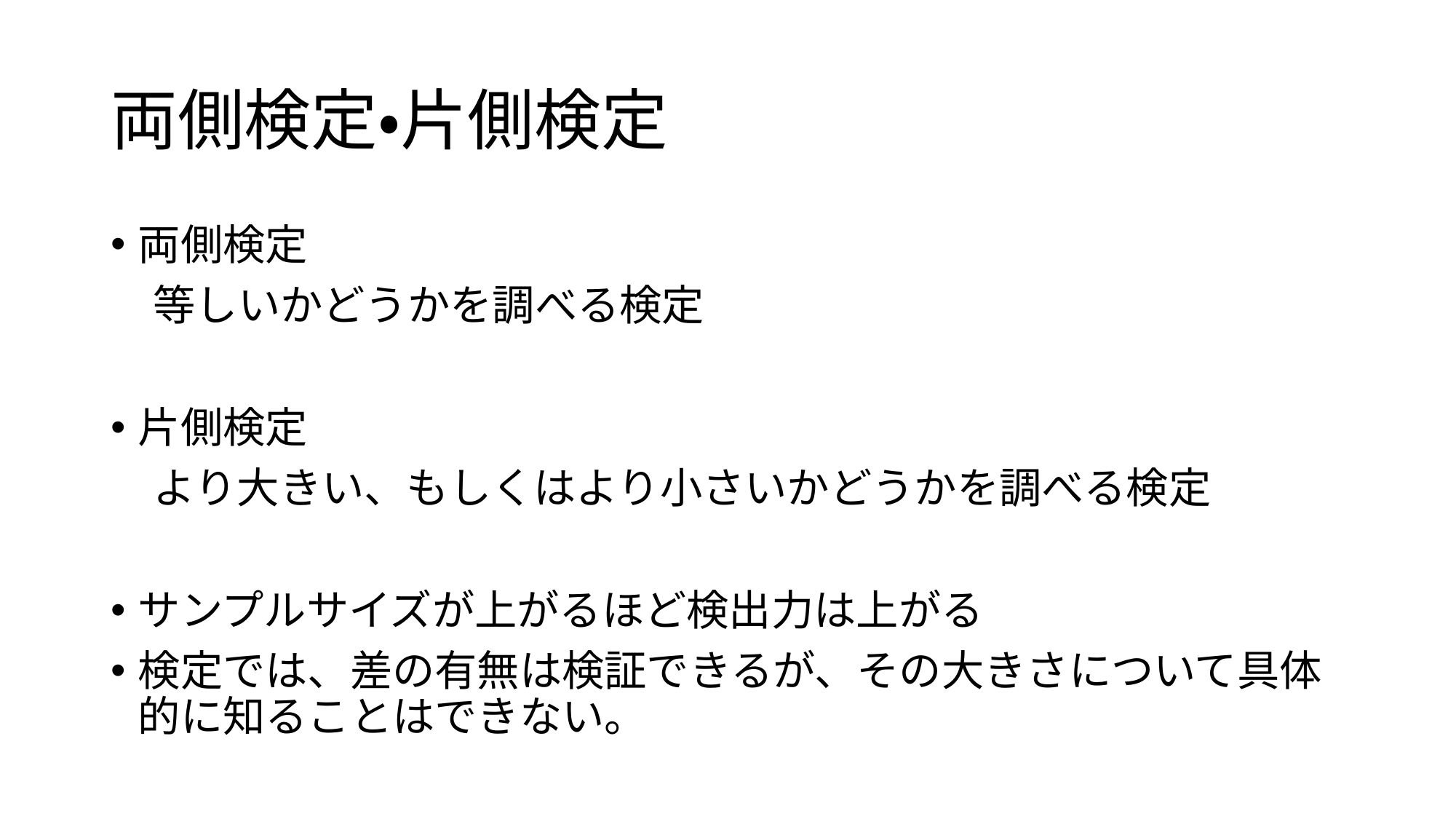

# 両側検定・片側検定
両側検定
　等しいかどうかを調べる検定

片側検定
　より大きい、もしくはより小さいかどうかを調べる検定

サンプルサイズが上がるほど検出力は上がる
検定では、差の有無は検証できるが、その大きさについて具体的に知ることはできない。